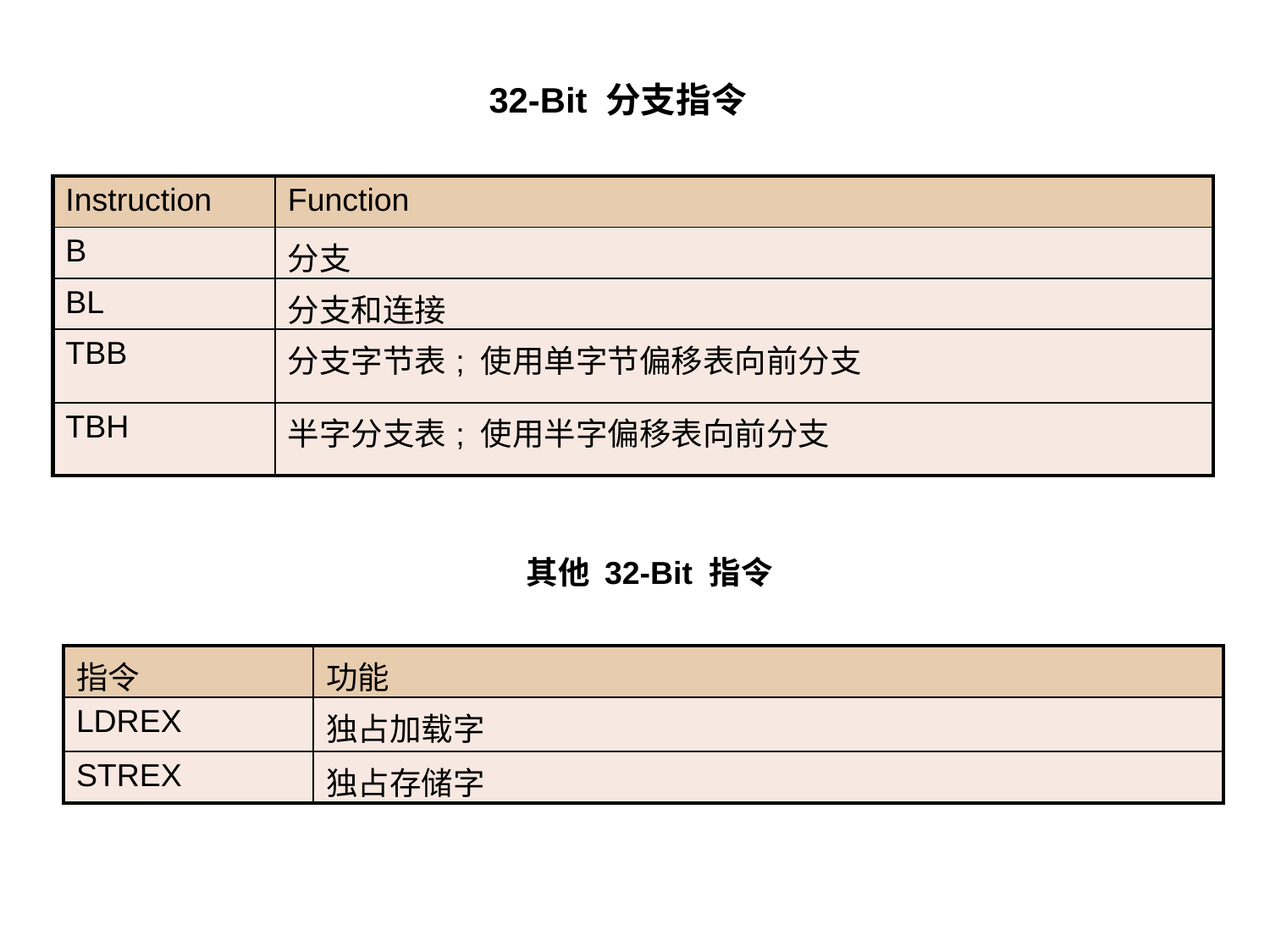

32-Bit 分支指令
| Instruction | Function |
| --- | --- |
| B | 分支 |
| BL | 分支和连接 |
| TBB | 分支字节表; 使用单字节偏移表向前分支 |
| TBH | 半字分支表; 使用半字偏移表向前分支 |
其他 32-Bit 指令
| 指令 | 功能 |
| --- | --- |
| LDREX | 独占加载字 |
| STREX | 独占存储字 |